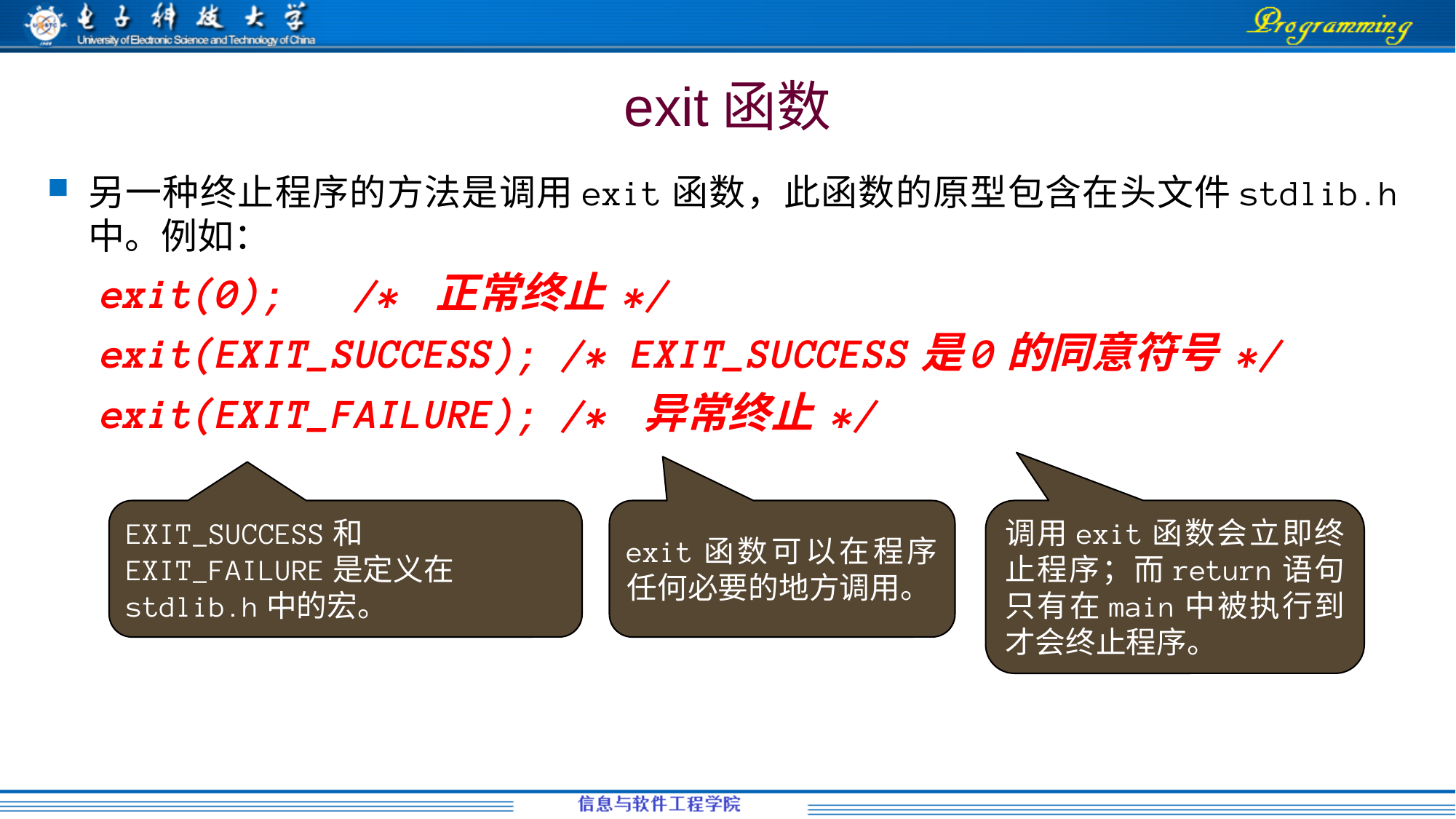

# exit函数
另一种终止程序的方法是调用exit函数，此函数的原型包含在头文件stdlib.h中。例如：
exit(0);   /* 正常终止 */
exit(EXIT_SUCCESS); /* EXIT_SUCCESS是0的同意符号 */
exit(EXIT_FAILURE); /* 异常终止 */
EXIT_SUCCESS和EXIT_FAILURE是定义在stdlib.h中的宏。
exit函数可以在程序任何必要的地方调用。
调用exit函数会立即终止程序；而return语句只有在main中被执行到才会终止程序。